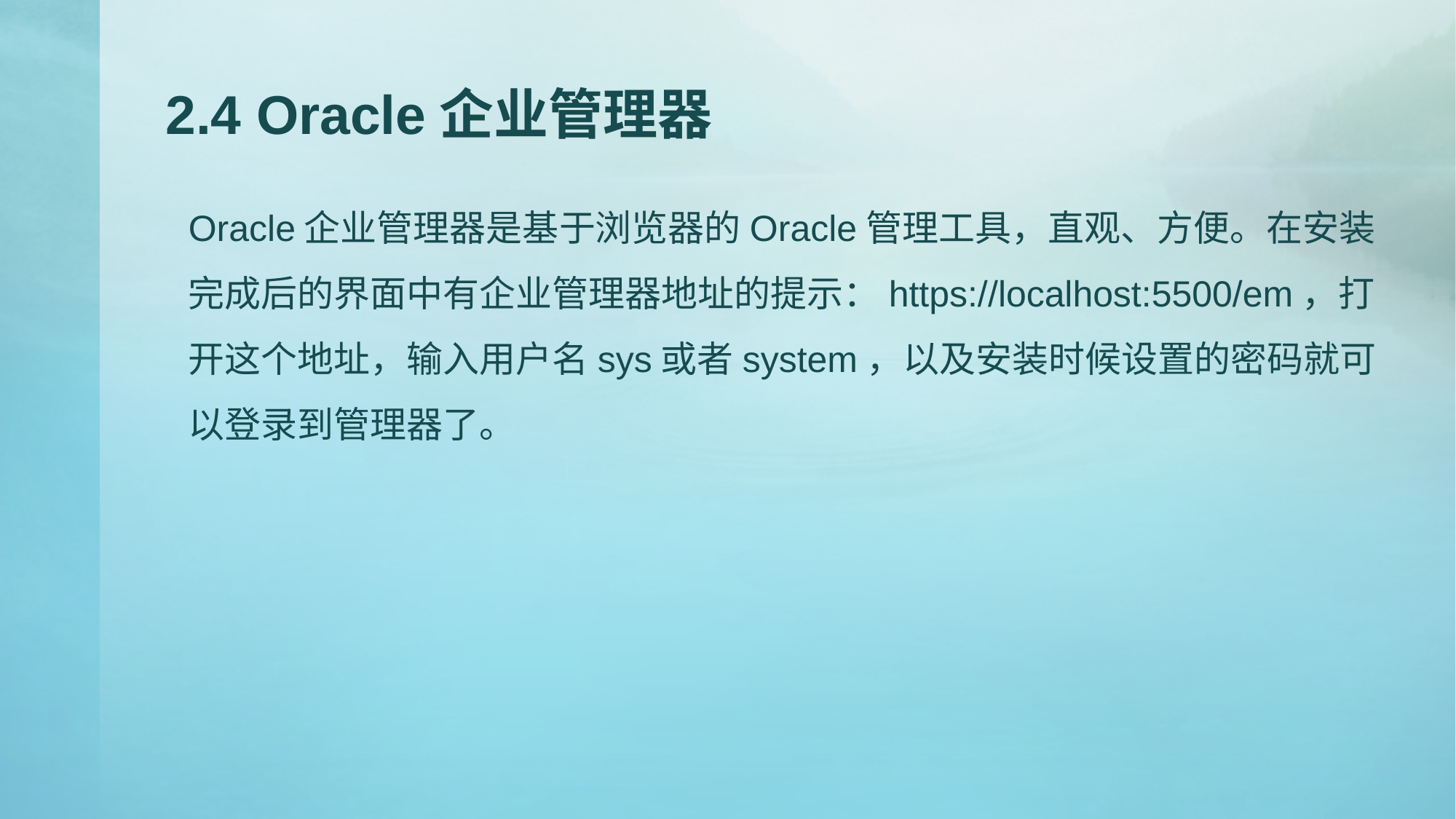

# 2.4 Oracle企业管理器
Oracle企业管理器是基于浏览器的Oracle管理工具，直观、方便。在安装完成后的界面中有企业管理器地址的提示：https://localhost:5500/em，打开这个地址，输入用户名sys或者system，以及安装时候设置的密码就可以登录到管理器了。